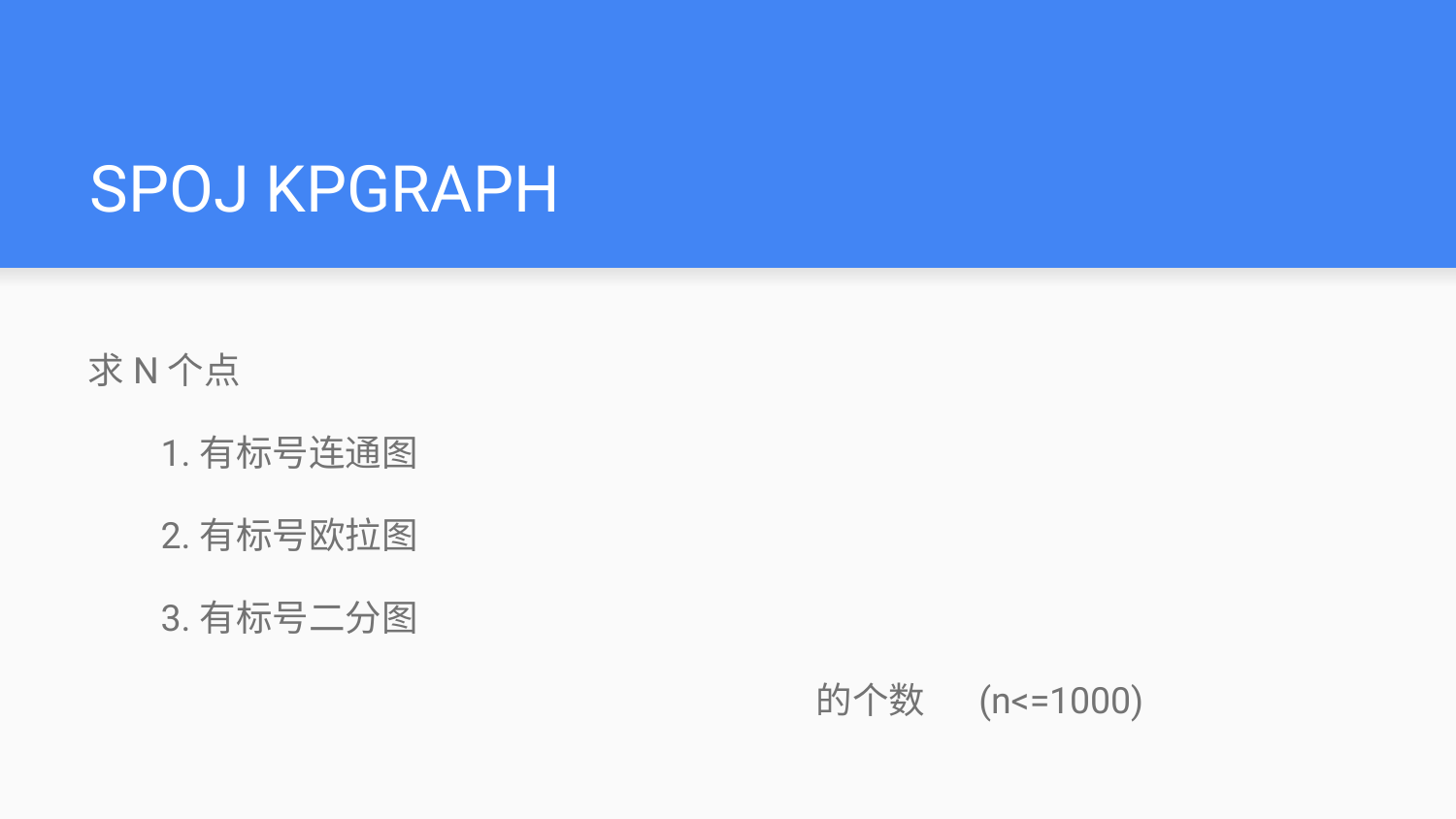

# SPOJ KPGRAPH
求N个点
1.有标号连通图
2.有标号欧拉图
3.有标号二分图
					的个数     (n<=1000)